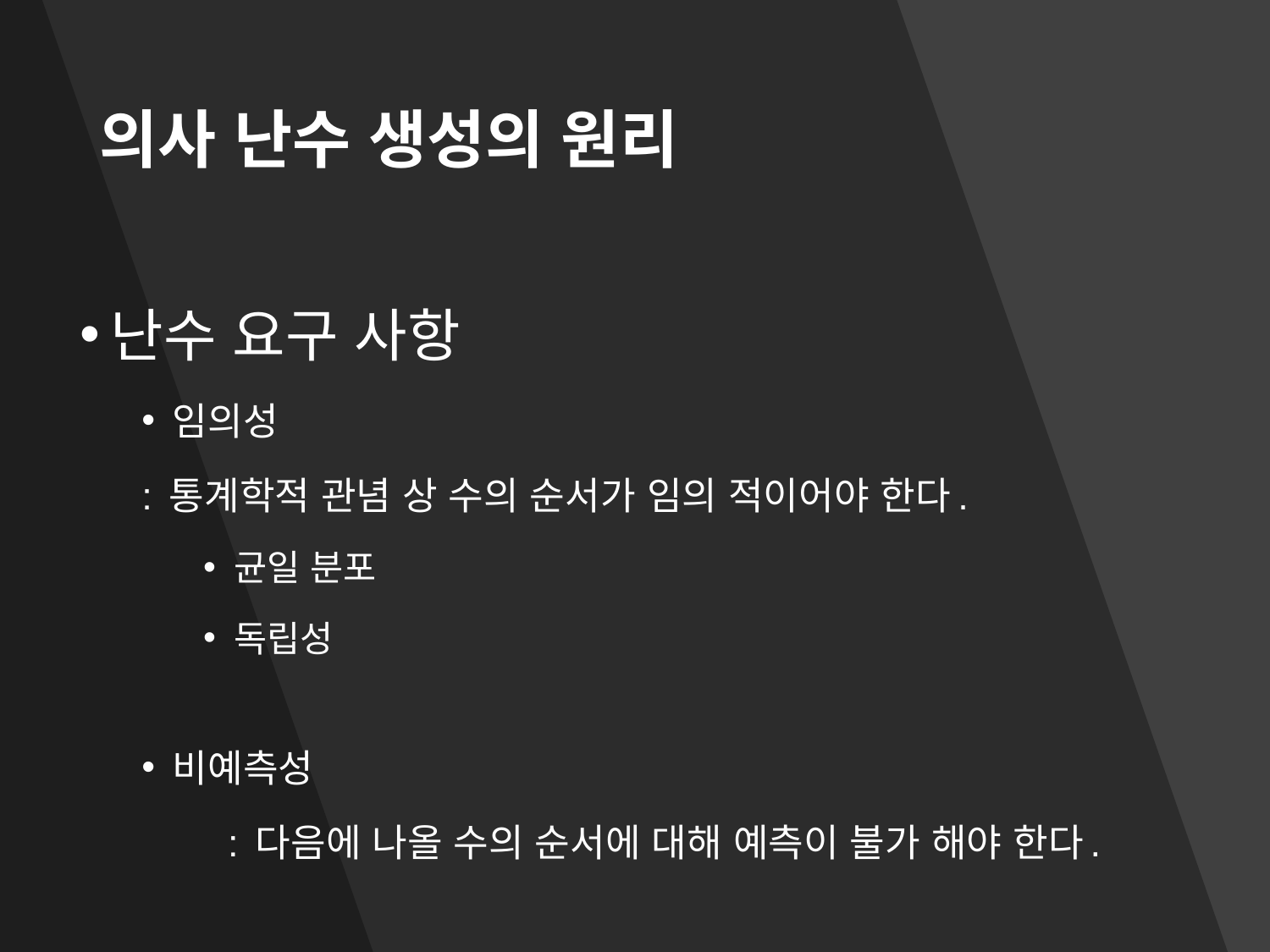

# 의사 난수 생성의 원리
난수 요구 사항
임의성
	: 통계학적 관념 상 수의 순서가 임의 적이어야 한다.
균일 분포
독립성

비예측성
 	: 다음에 나올 수의 순서에 대해 예측이 불가 해야 한다.